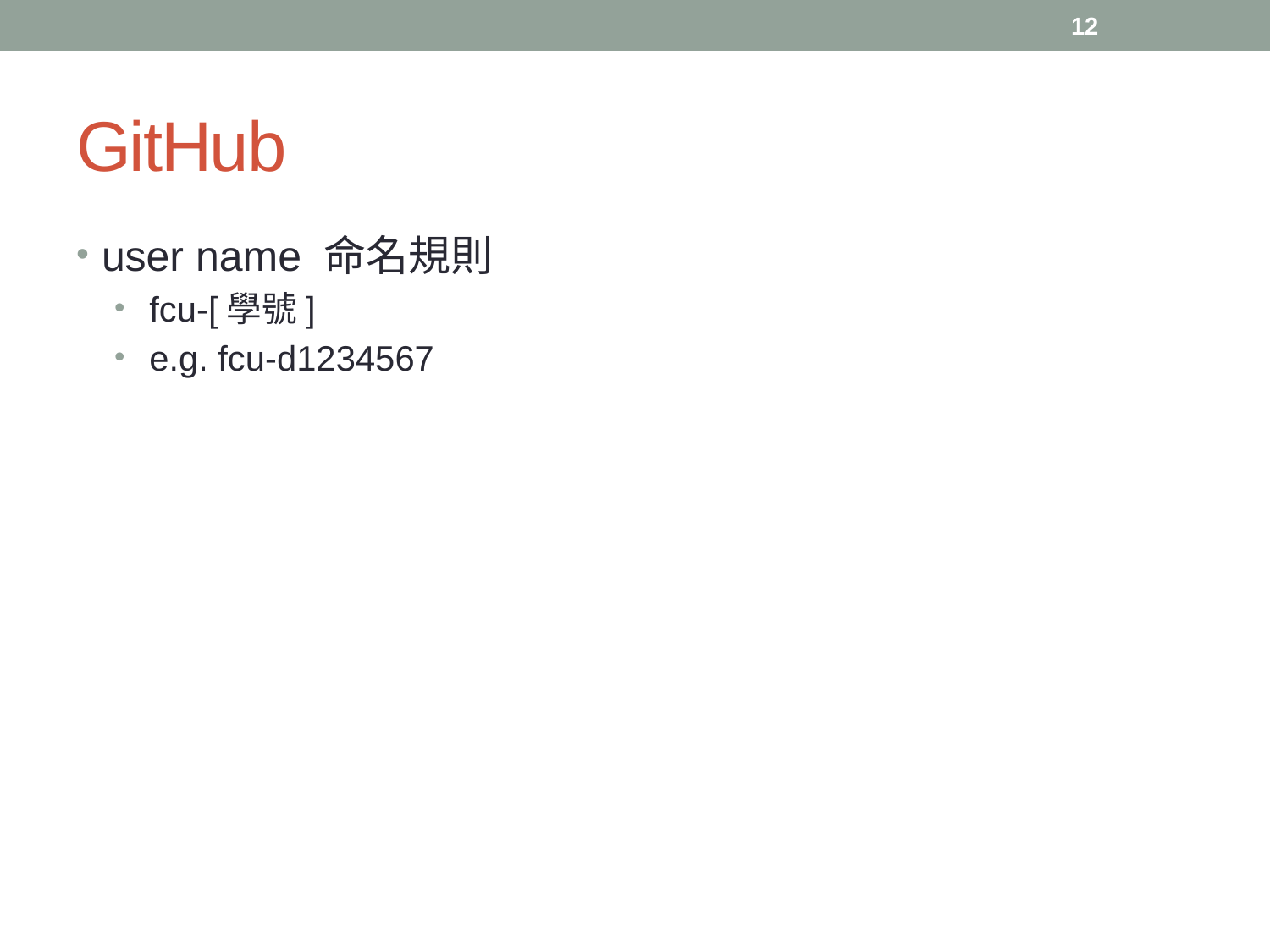

12
# GitHub
user name 命名規則
 fcu-[學號]
 e.g. fcu-d1234567